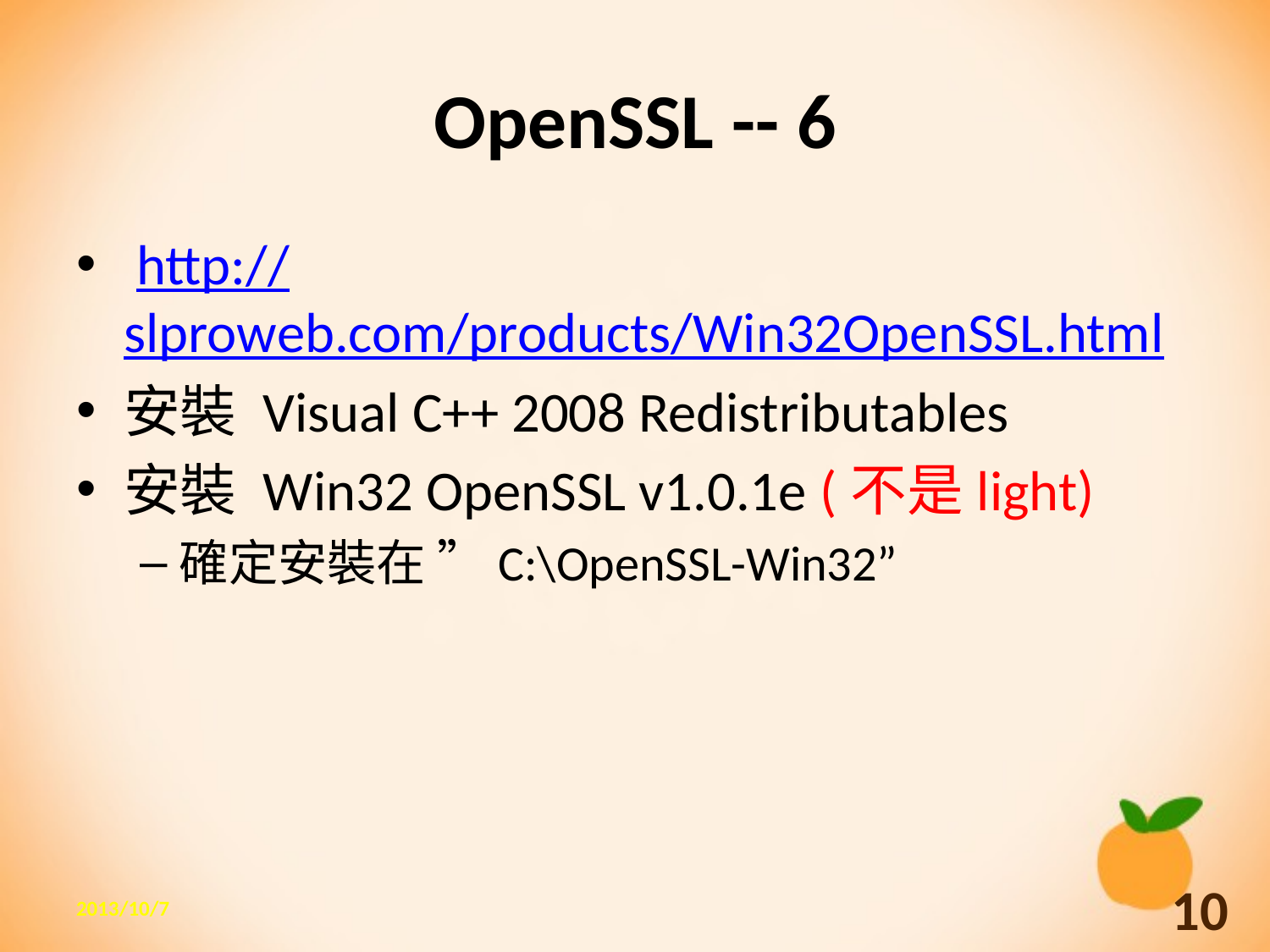

# OpenSSL -- 6
 http://slproweb.com/products/Win32OpenSSL.html
安裝 Visual C++ 2008 Redistributables
安裝 Win32 OpenSSL v1.0.1e (不是light)
確定安裝在 ”C:\OpenSSL-Win32”
2013/10/7
10